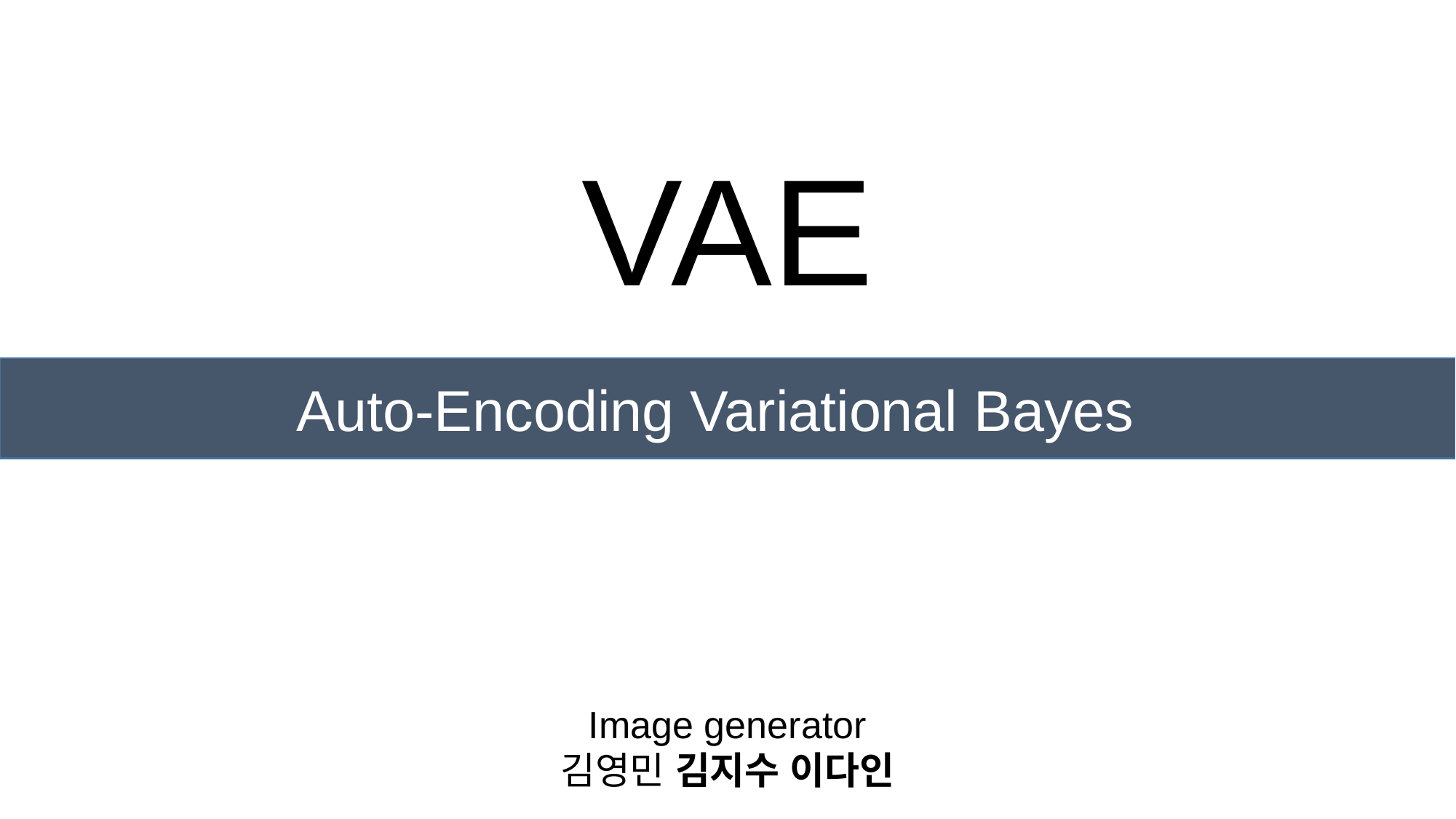

VAE

Auto-Encoding Variational Bayes
Image generator
김영민 김지수 이다인